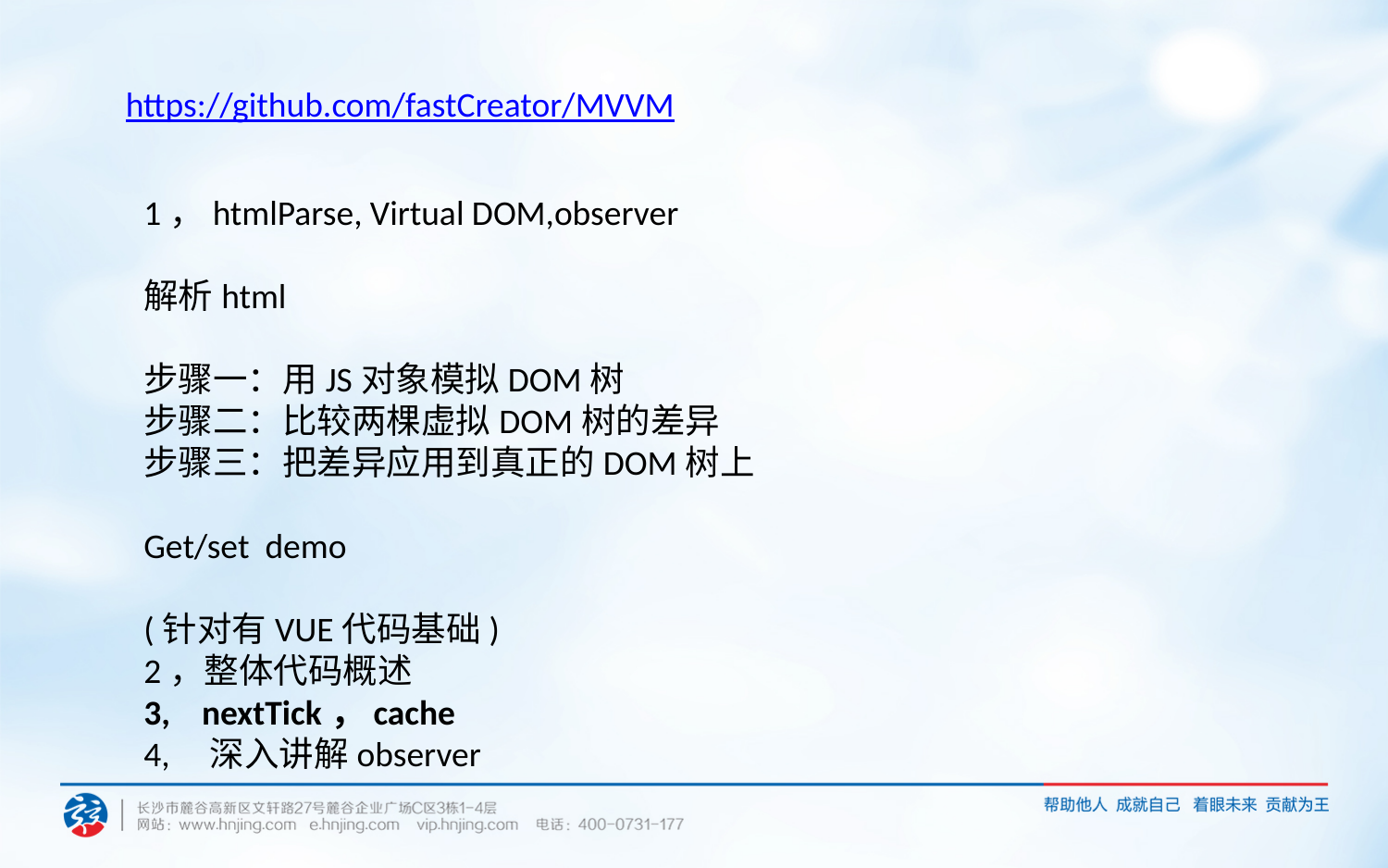

https://github.com/fastCreator/MVVM
1，htmlParse, Virtual DOM,observer

解析html

步骤一：用JS对象模拟DOM树
步骤二：比较两棵虚拟DOM树的差异
步骤三：把差异应用到真正的DOM树上

Get/set  demo

(针对有VUE代码基础)
2，整体代码概述
3,    nextTick，cache
4,    深入讲解observer